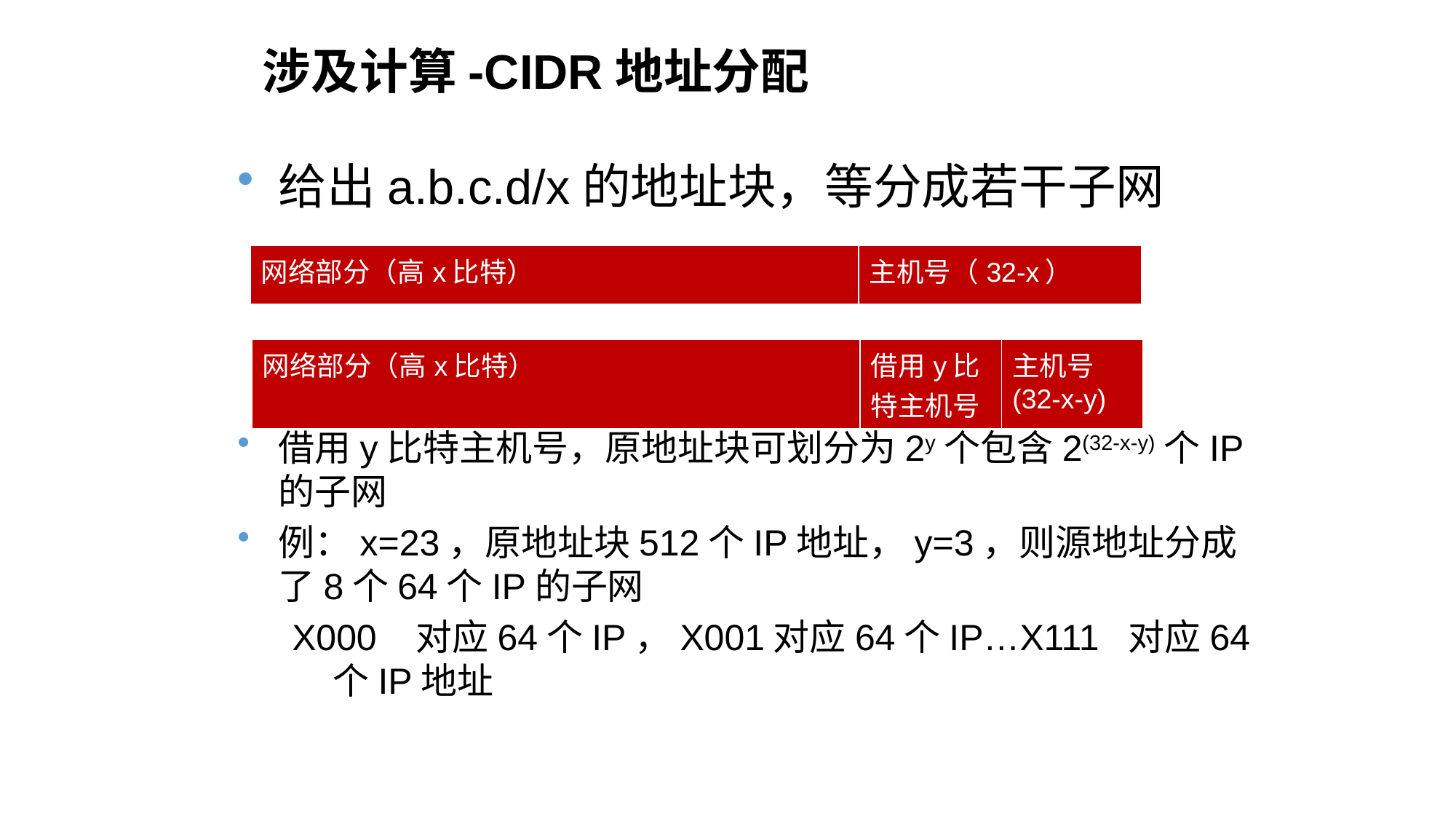

# 涉及计算-CIDR地址分配
给出a.b.c.d/x的地址块，等分成若干子网

借用y比特主机号，原地址块可划分为2y个包含2(32-x-y)个IP的子网
例：x=23，原地址块512个IP地址，y=3，则源地址分成了8个64个IP的子网
X000   对应64个IP，X001对应64个IP…X111  对应64个IP地址
| 网络部分（高x比特） | 主机号（32-x） |
| --- | --- |
| 网络部分（高x比特） | 借用y比特主机号 | 主机号 (32-x-y) |
| --- | --- | --- |